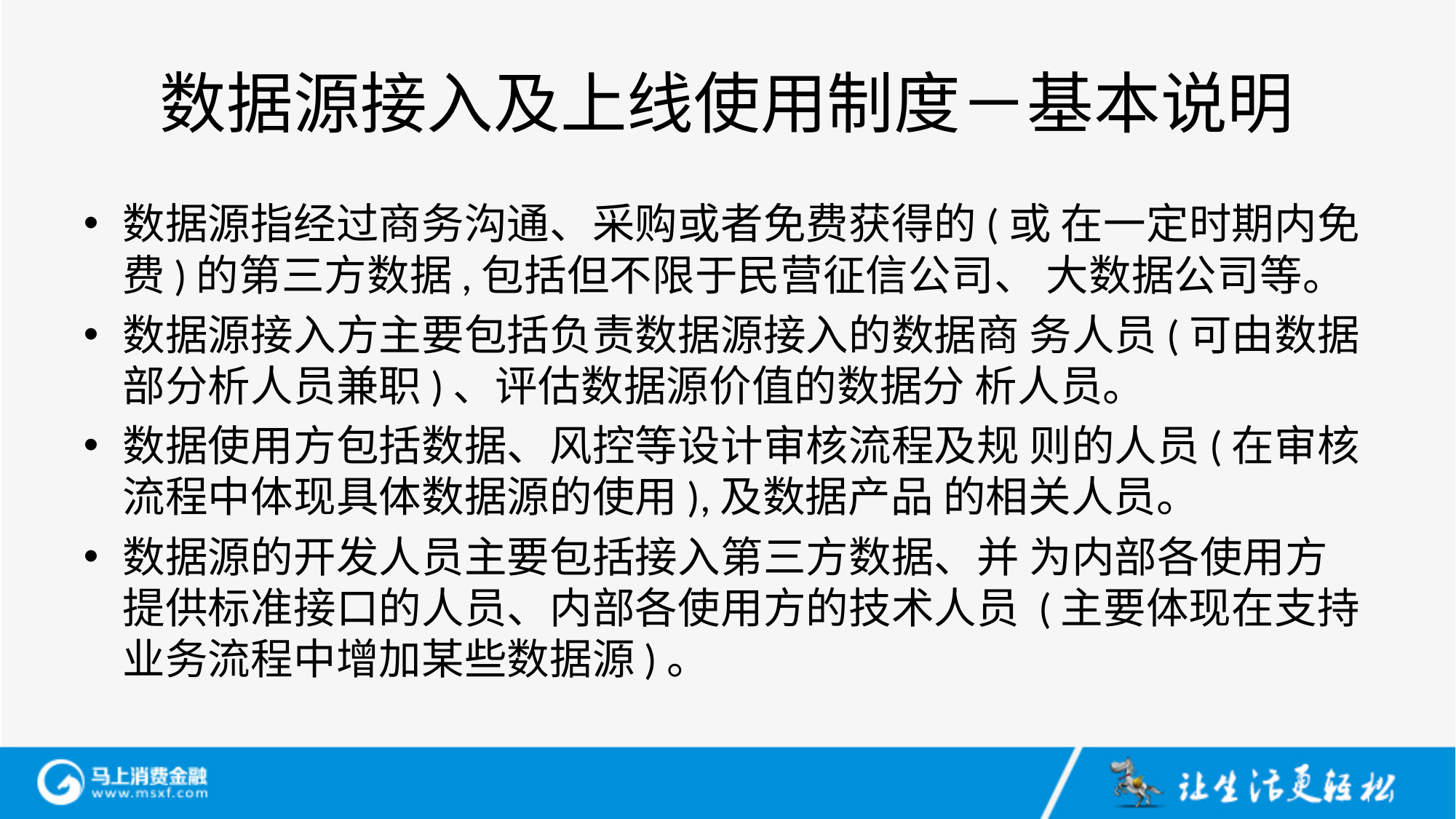

# 数据源接入及上线使用制度－基本说明
数据源指经过商务沟通、采购或者免费获得的(或 在一定时期内免费)的第三方数据,包括但不限于民营征信公司、 大数据公司等。
数据源接入方主要包括负责数据源接入的数据商 务人员(可由数据部分析人员兼职)、评估数据源价值的数据分 析人员。
数据使用方包括数据、风控等设计审核流程及规 则的人员(在审核流程中体现具体数据源的使用),及数据产品 的相关人员。
数据源的开发人员主要包括接入第三方数据、并 为内部各使用方提供标准接口的人员、内部各使用方的技术人员 (主要体现在支持业务流程中增加某些数据源)。